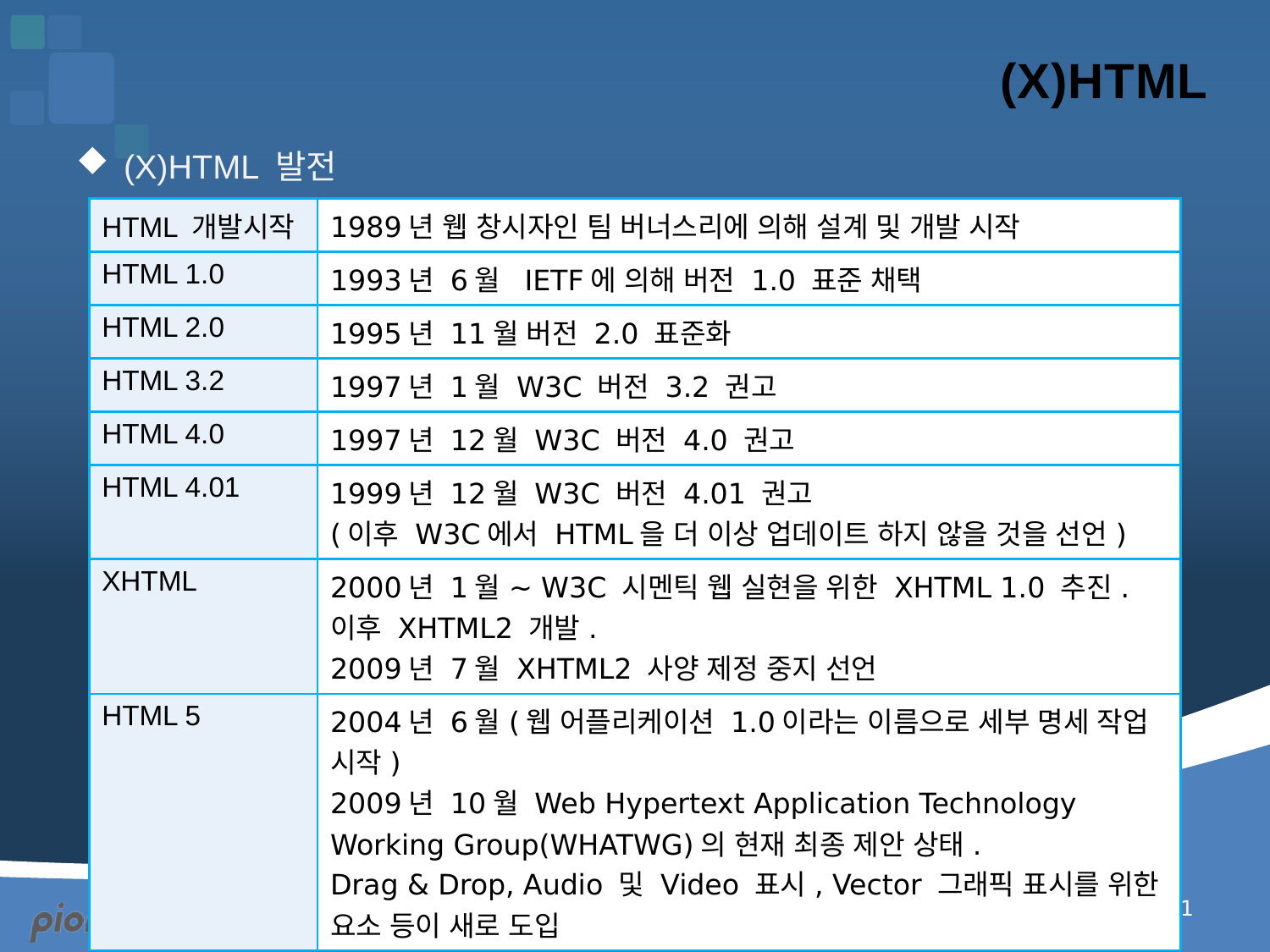

# (X)HTML
(X)HTML 발전
| HTML 개발시작 | 1989년 웹 창시자인 팀 버너스리에 의해 설계 및 개발 시작 |
| --- | --- |
| HTML 1.0 | 1993년 6월 IETF에 의해 버전 1.0 표준 채택 |
| HTML 2.0 | 1995년 11월 버전 2.0 표준화 |
| HTML 3.2 | 1997년 1월 W3C 버전 3.2 권고 |
| HTML 4.0 | 1997년 12월 W3C 버전 4.0 권고 |
| HTML 4.01 | 1999년 12월 W3C 버전 4.01 권고 (이후 W3C에서 HTML을 더 이상 업데이트 하지 않을 것을 선언) |
| XHTML | 2000년 1월~ W3C 시멘틱 웹 실현을 위한 XHTML 1.0 추진. 이후 XHTML2 개발. 2009년 7월 XHTML2 사양 제정 중지 선언 |
| HTML 5 | 2004년 6월(웹 어플리케이션 1.0이라는 이름으로 세부 명세 작업 시작) 2009년 10월 Web Hypertext Application Technology Working Group(WHATWG)의 현재 최종 제안 상태. Drag & Drop, Audio 및 Video 표시, Vector 그래픽 표시를 위한 요소 등이 새로 도입 |
31